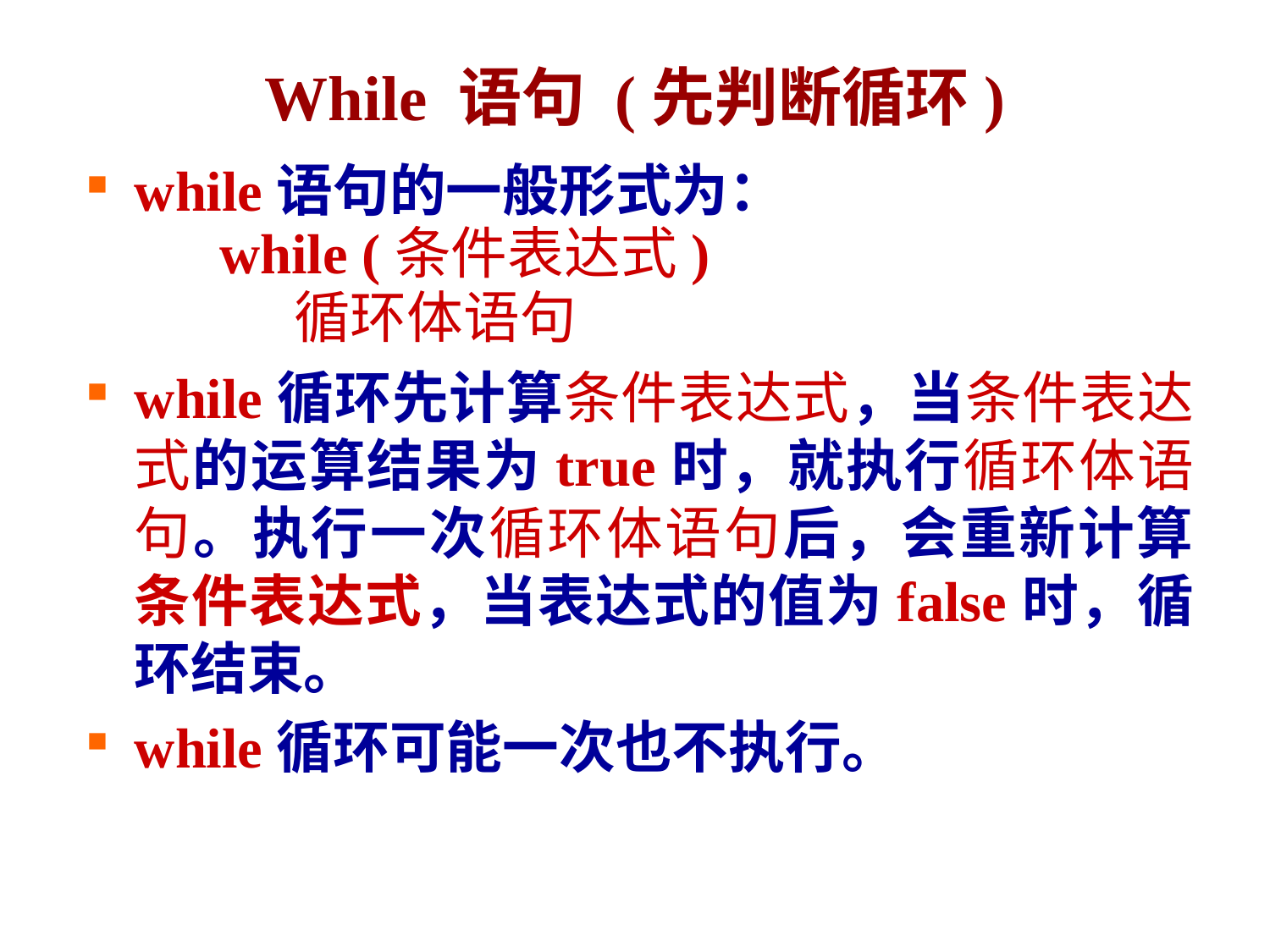

# While 语句 (先判断循环)
while语句的一般形式为：
	      while (条件表达式)
               循环体语句
while循环先计算条件表达式，当条件表达式的运算结果为true时，就执行循环体语句。执行一次循环体语句后，会重新计算条件表达式，当表达式的值为false时，循环结束。
while循环可能一次也不执行。
42